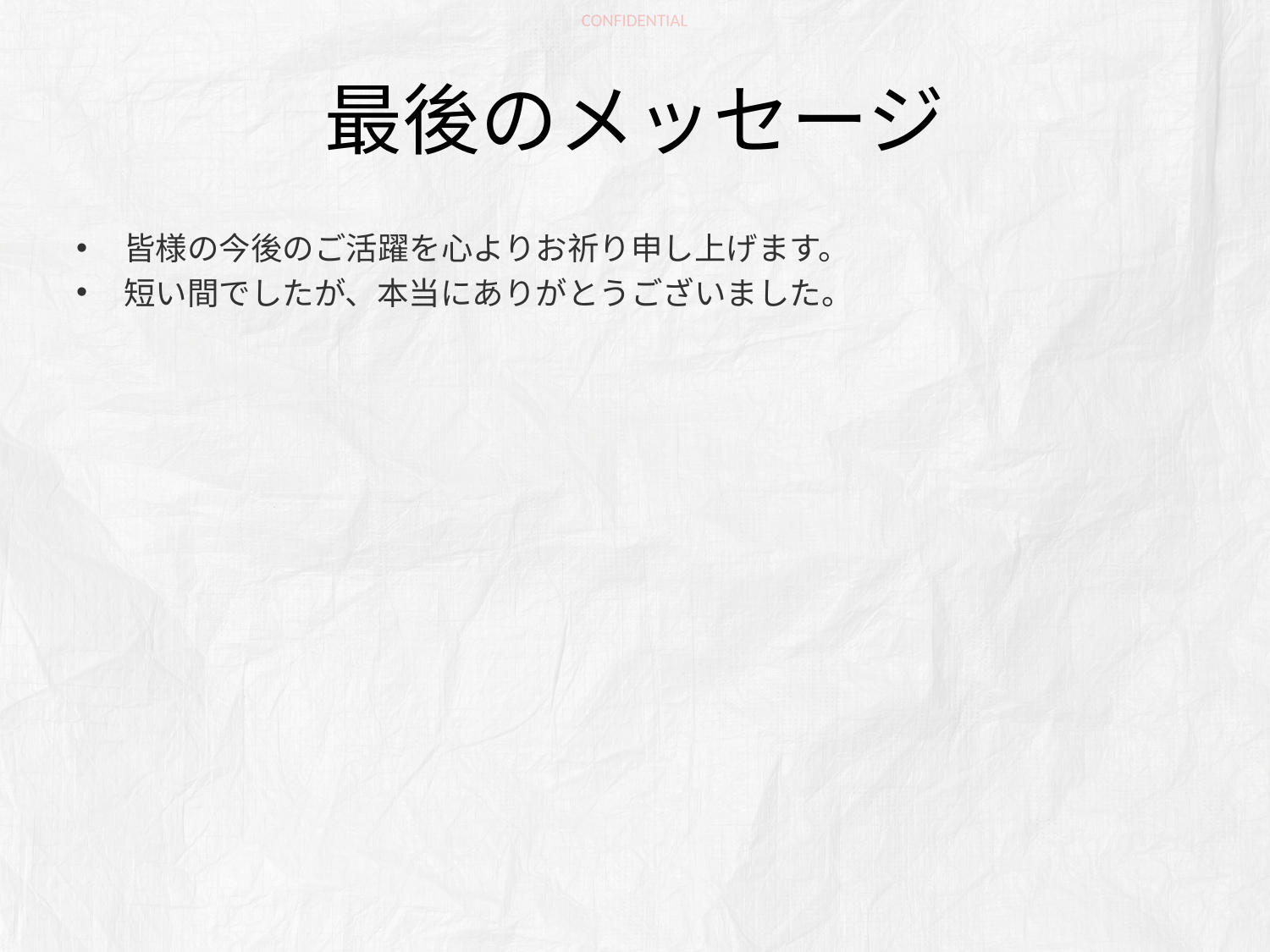

# 最後のメッセージ
皆様の今後のご活躍を心よりお祈り申し上げます。
短い間でしたが、本当にありがとうございました。